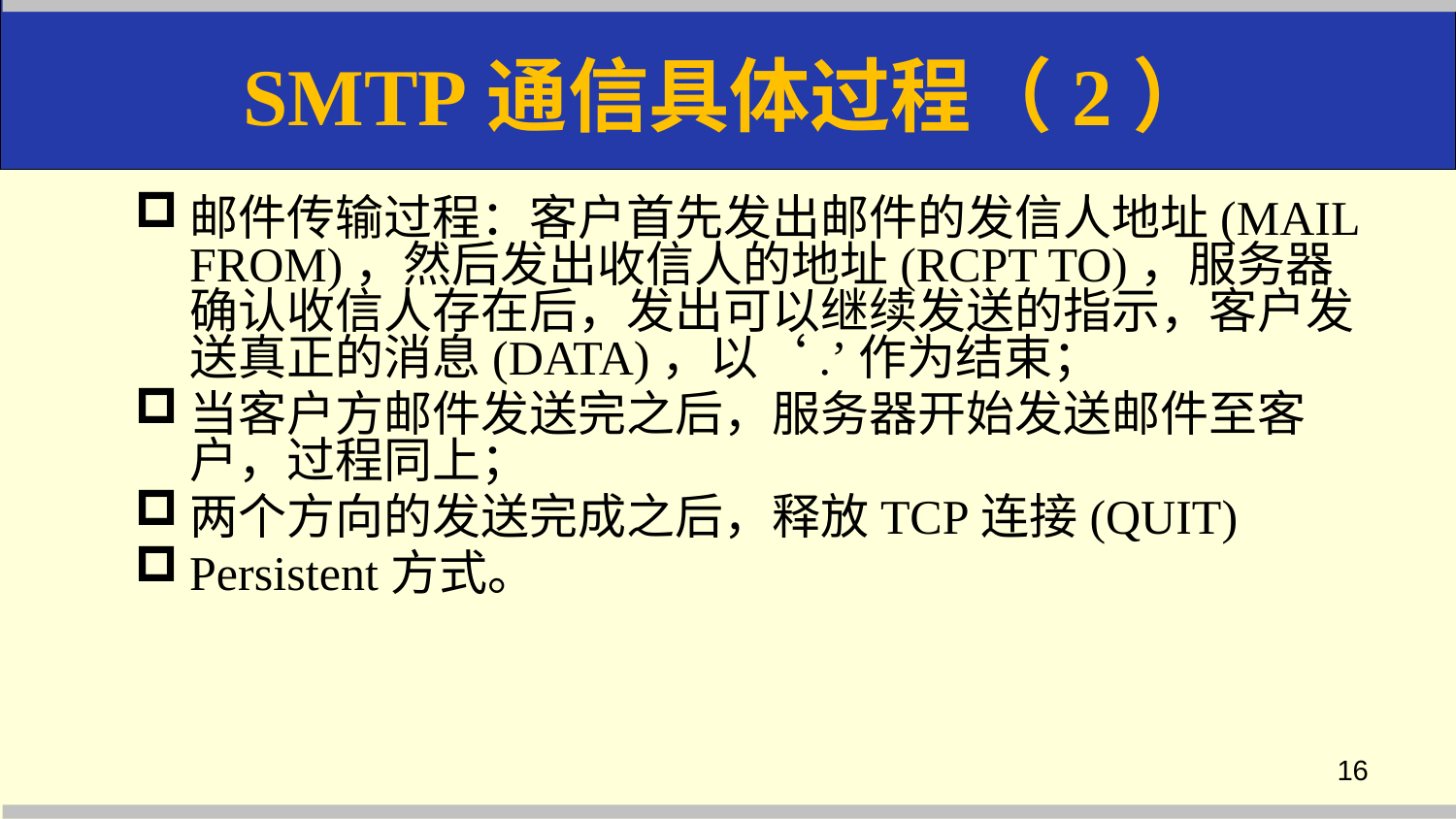

# SMTP通信具体过程（2）
邮件传输过程：客户首先发出邮件的发信人地址(MAIL FROM)，然后发出收信人的地址(RCPT TO)，服务器确认收信人存在后，发出可以继续发送的指示，客户发送真正的消息(DATA)，以‘.’作为结束；
当客户方邮件发送完之后，服务器开始发送邮件至客户，过程同上；
两个方向的发送完成之后，释放TCP连接(QUIT)
Persistent方式。
16